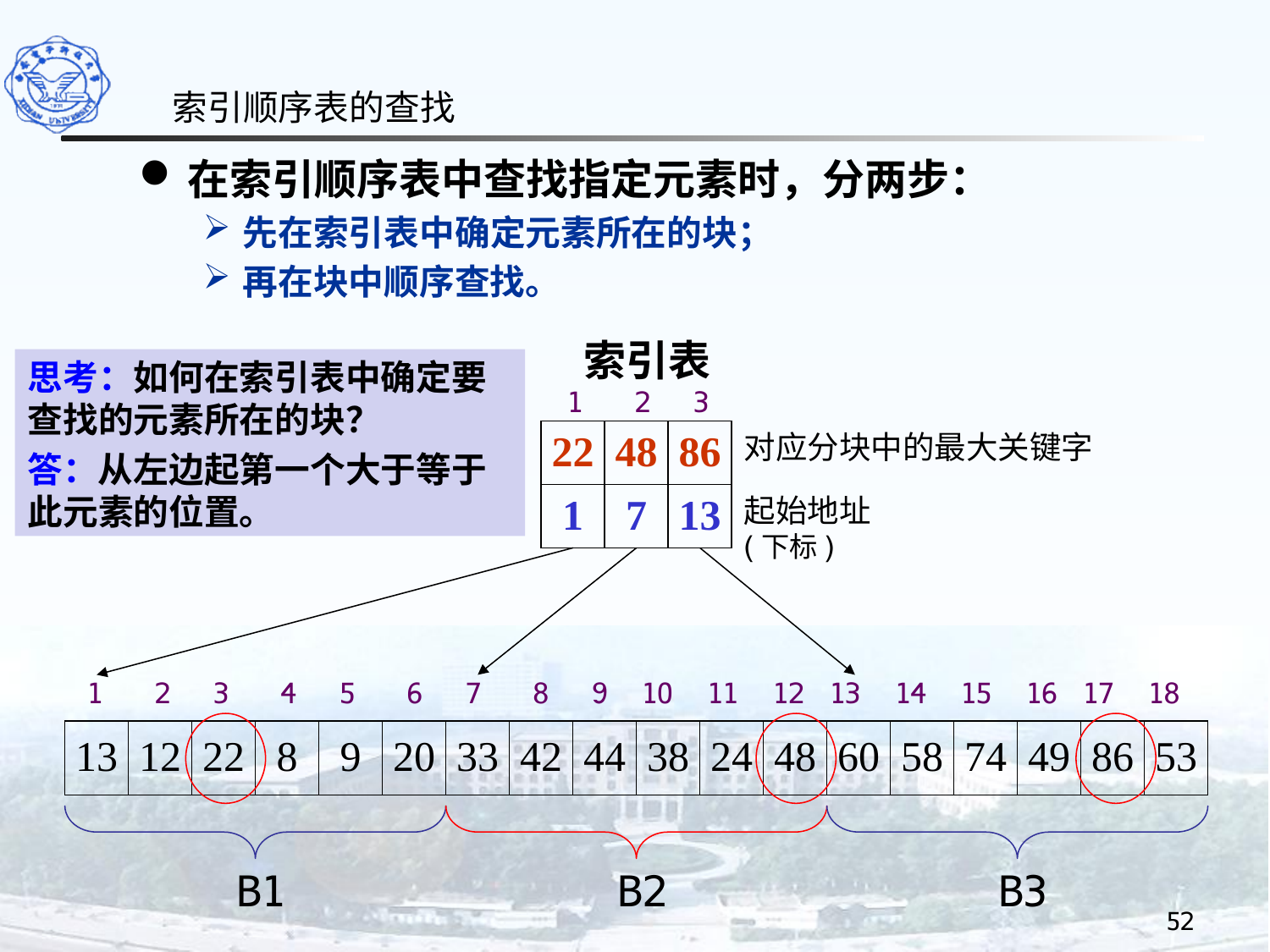

索引顺序表的查找
在索引顺序表中查找指定元素时，分两步：
先在索引表中确定元素所在的块；
再在块中顺序查找。
索引表
思考：如何在索引表中确定要查找的元素所在的块？
答：从左边起第一个大于等于此元素的位置。
 1      2     3
22
1
48
7
86
13
对应分块中的最大关键字
起始地址(下标)

 1      2     3      4     5      6     7      8     9    10    11    12   13    14    15    16   17    18

13
12
22
8
9
20
33
42
44
38
24
48
60
58
74
49
86
53

B1

B2

B3
52